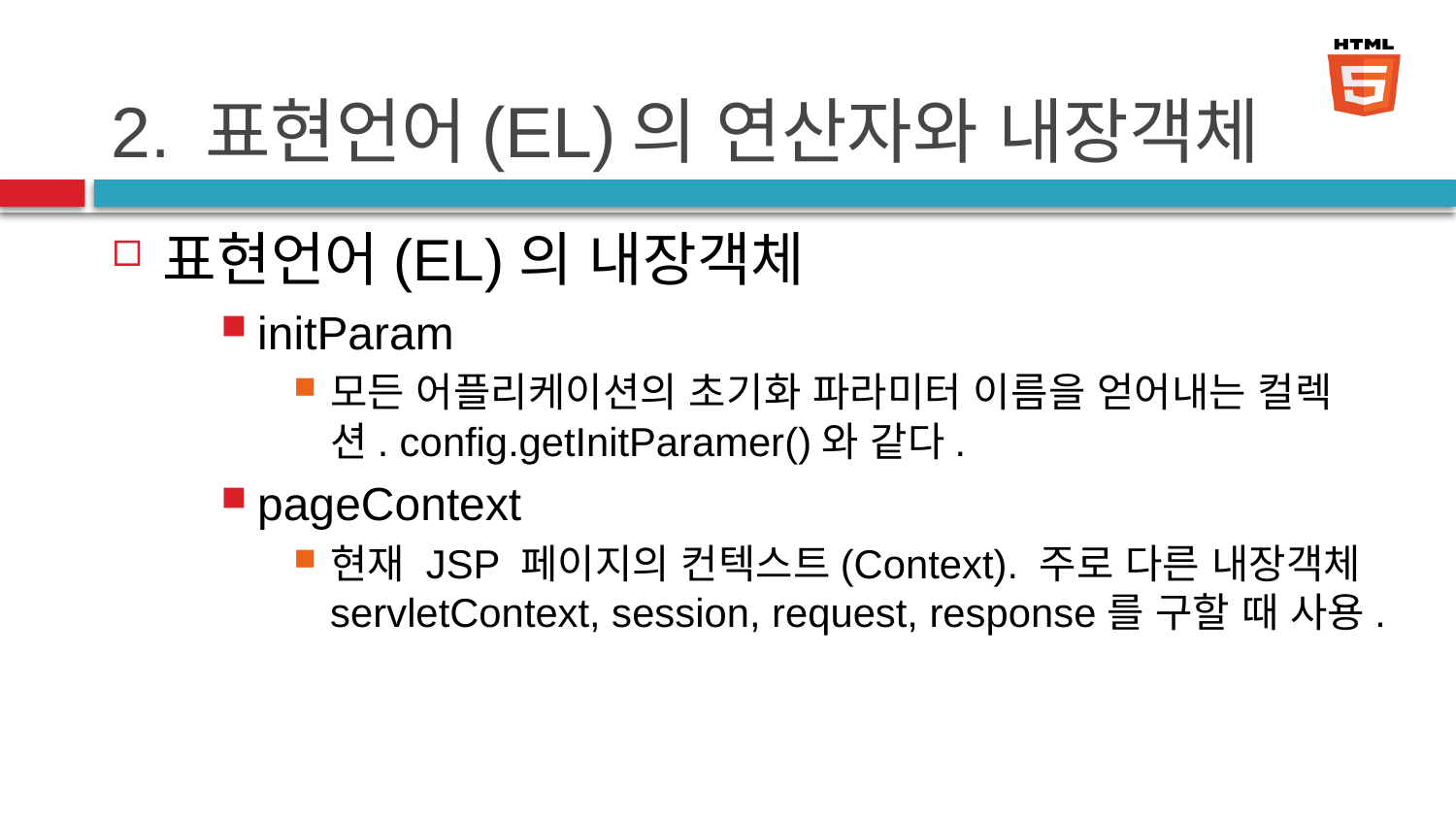

# 2. 표현언어(EL)의 연산자와 내장객체
표현언어(EL)의 내장객체
initParam
모든 어플리케이션의 초기화 파라미터 이름을 얻어내는 컬렉션. config.getInitParamer()와 같다.
pageContext
현재 JSP 페이지의 컨텍스트(Context). 주로 다른 내장객체 servletContext, session, request, response를 구할 때 사용.